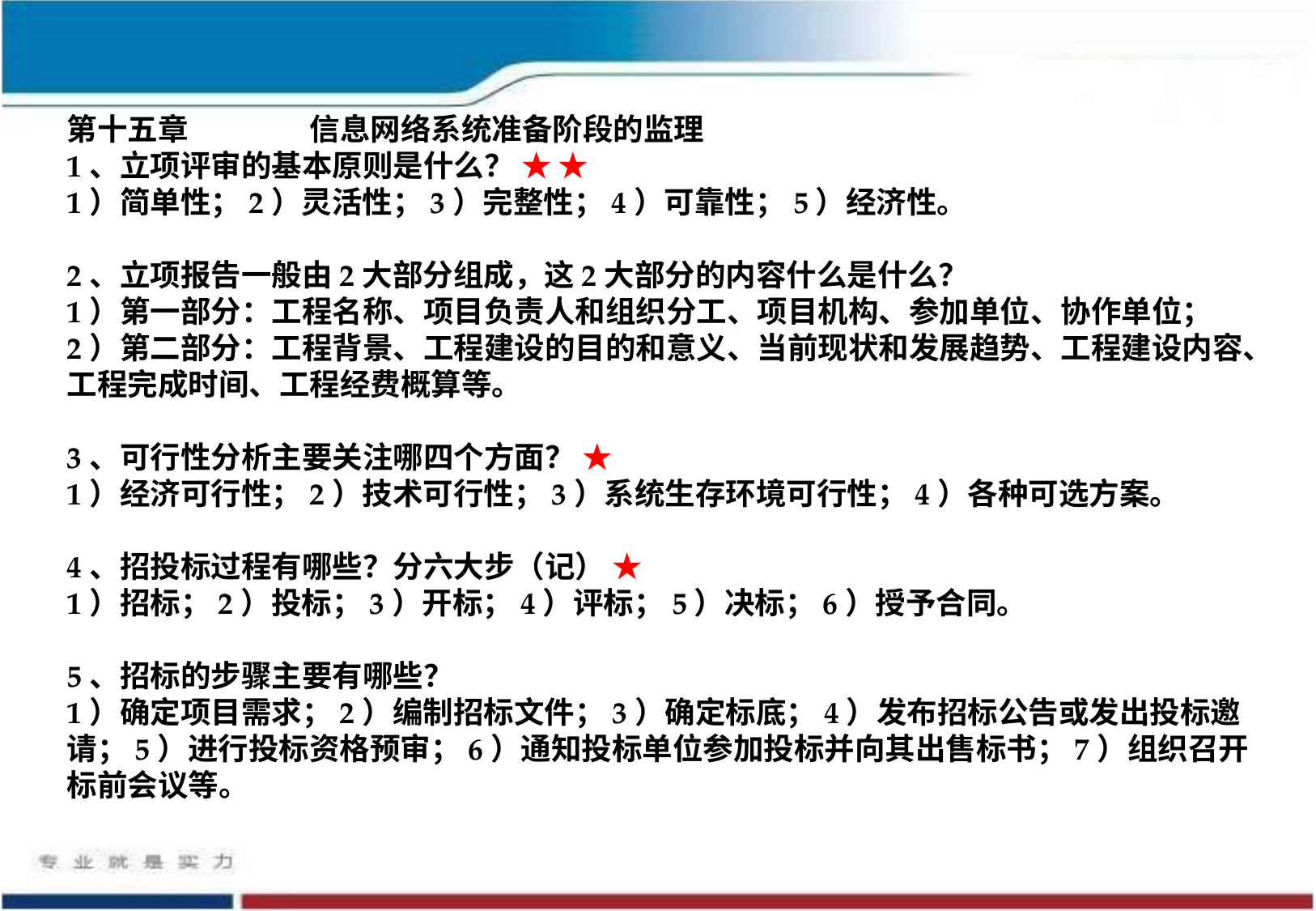

第十五章	信息网络系统准备阶段的监理
1、立项评审的基本原则是什么？ ★ ★
1）简单性；2）灵活性；3）完整性；4）可靠性；5）经济性。

2、立项报告一般由2大部分组成，这2大部分的内容什么是什么？
1）第一部分：工程名称、项目负责人和组织分工、项目机构、参加单位、协作单位；
2）第二部分：工程背景、工程建设的目的和意义、当前现状和发展趋势、工程建设内容、工程完成时间、工程经费概算等。

3、可行性分析主要关注哪四个方面？ ★
1）经济可行性；2）技术可行性；3）系统生存环境可行性；4）各种可选方案。

4、招投标过程有哪些？分六大步（记） ★
1）招标；2）投标；3）开标；4）评标；5）决标；6）授予合同。

5、招标的步骤主要有哪些？
1）确定项目需求；2）编制招标文件；3）确定标底；4）发布招标公告或发出投标邀请；5）进行投标资格预审；6）通知投标单位参加投标并向其出售标书；7）组织召开标前会议等。